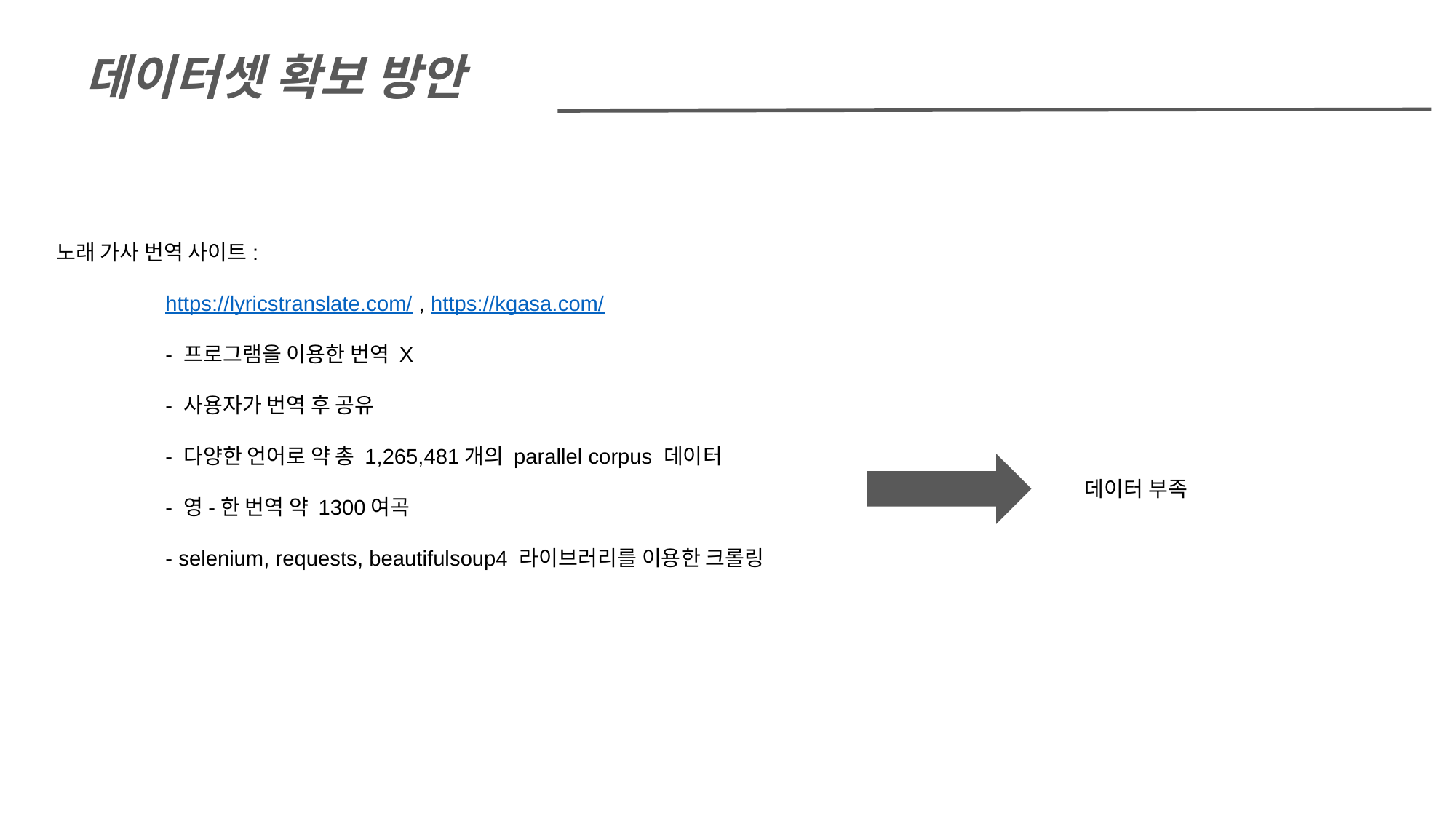

데이터셋 확보 방안

노래 가사 번역 사이트:

	https://lyricstranslate.com/ , https://kgasa.com/

	- 프로그램을 이용한 번역 X

	- 사용자가 번역 후 공유

	- 다양한 언어로 약 총 1,265,481개의 parallel corpus 데이터

	- 영-한 번역 약 1300여곡

	- selenium, requests, beautifulsoup4 라이브러리를 이용한 크롤링

데이터 부족